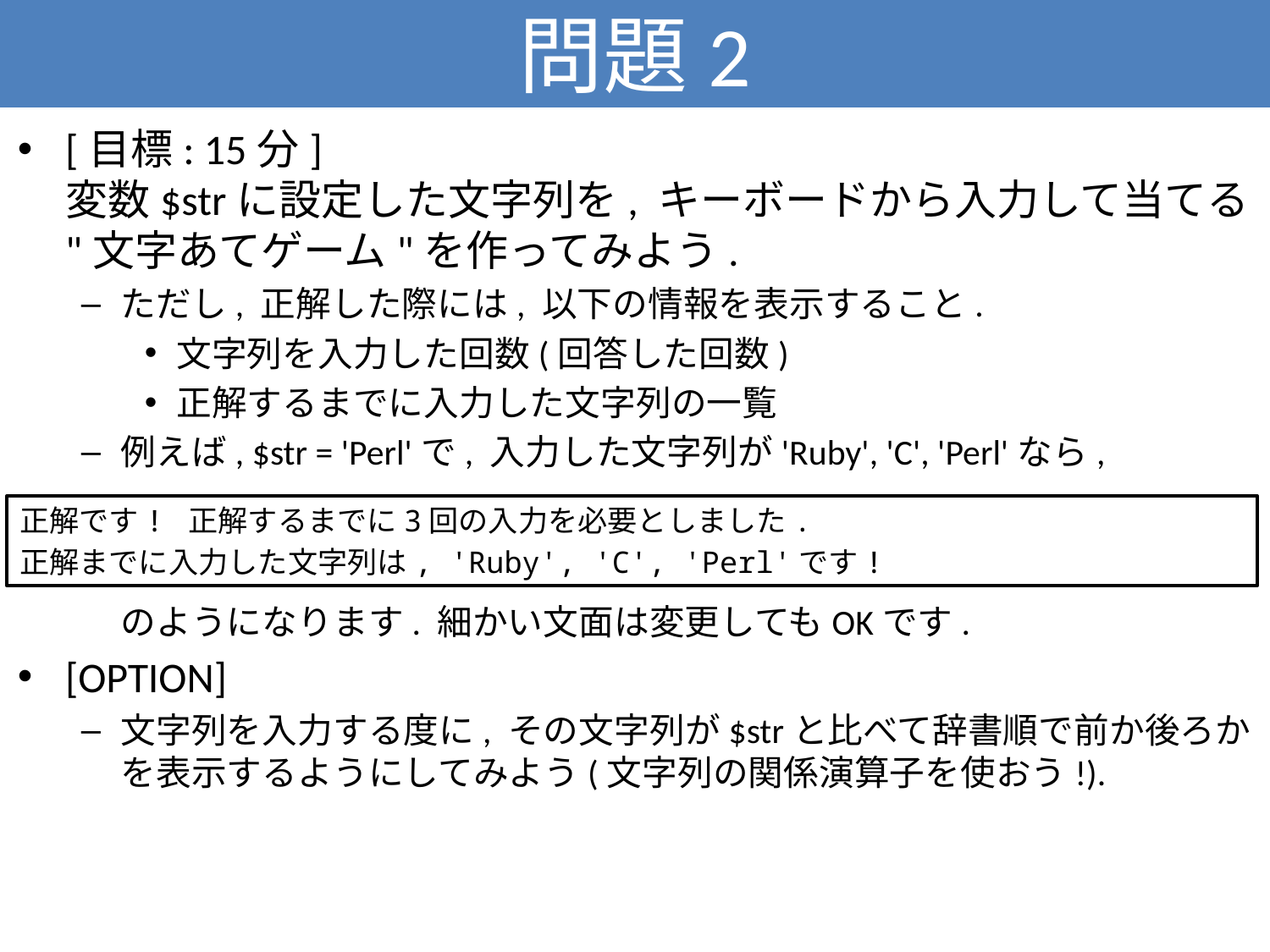

問題2
[目標: 15分]
変数$strに設定した文字列を, キーボードから入力して当てる"文字あてゲーム"を作ってみよう.
ただし, 正解した際には, 以下の情報を表示すること.
文字列を入力した回数(回答した回数)
正解するまでに入力した文字列の一覧
例えば, $str = 'Perl'で, 入力した文字列が'Ruby', 'C', 'Perl'なら,
のようになります. 細かい文面は変更してもOKです.
[OPTION]
文字列を入力する度に, その文字列が$strと比べて辞書順で前か後ろかを表示するようにしてみよう(文字列の関係演算子を使おう!).
正解です! 正解するまでに3回の入力を必要としました.
正解までに入力した文字列は, 'Ruby', 'C', 'Perl'です!